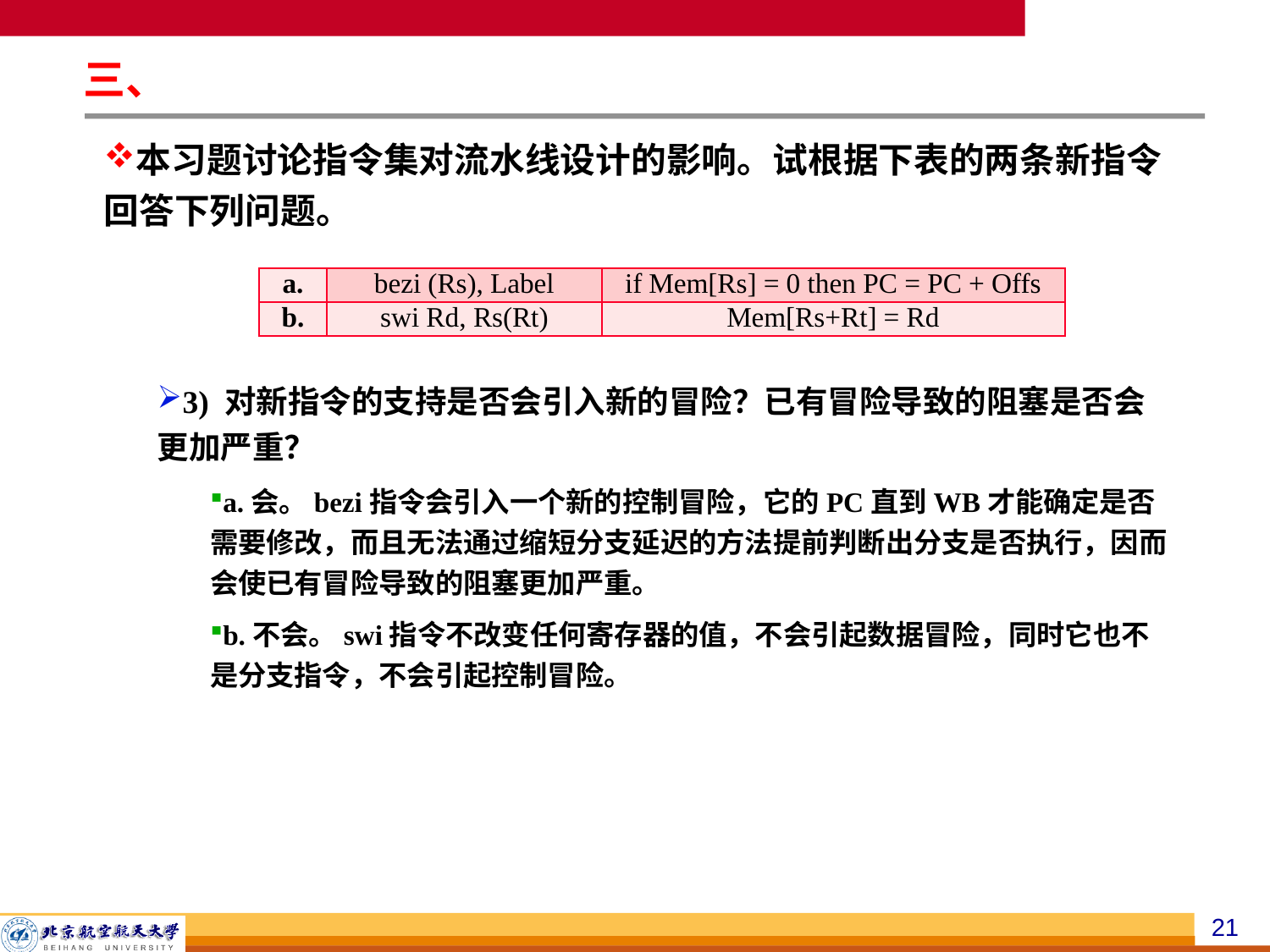

三、
本习题讨论指令集对流水线设计的影响。试根据下表的两条新指令回答下列问题。

3) 对新指令的支持是否会引入新的冒险？已有冒险导致的阻塞是否会更加严重？
a.会。bezi指令会引入一个新的控制冒险，它的PC直到WB才能确定是否需要修改，而且无法通过缩短分支延迟的方法提前判断出分支是否执行，因而会使已有冒险导致的阻塞更加严重。
b.不会。swi指令不改变任何寄存器的值，不会引起数据冒险，同时它也不是分支指令，不会引起控制冒险。
| a. | bezi (Rs), Label | if Mem[Rs] = 0 then PC = PC + Offs |
| --- | --- | --- |
| b. | swi Rd, Rs(Rt) | Mem[Rs+Rt] = Rd |